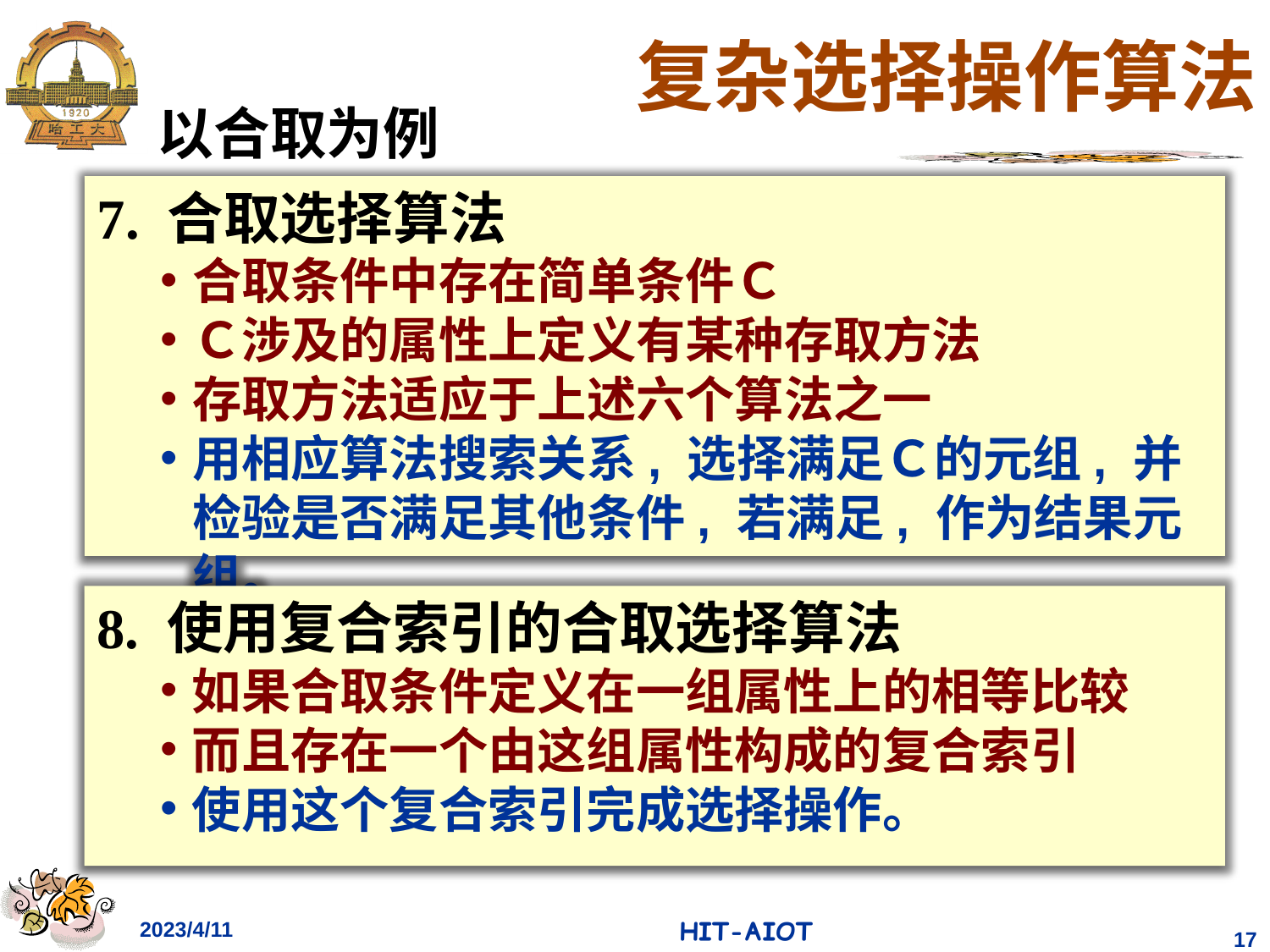

# 复杂选择操作算法
以合取为例
7. 合取选择算法
合取条件中存在简单条件Ｃ
Ｃ涉及的属性上定义有某种存取方法
存取方法适应于上述六个算法之一
用相应算法搜索关系, 选择满足Ｃ的元组, 并检验是否满足其他条件, 若满足, 作为结果元组。
8. 使用复合索引的合取选择算法
如果合取条件定义在一组属性上的相等比较
而且存在一个由这组属性构成的复合索引
使用这个复合索引完成选择操作。
2023/4/11
HIT-AIOT
17